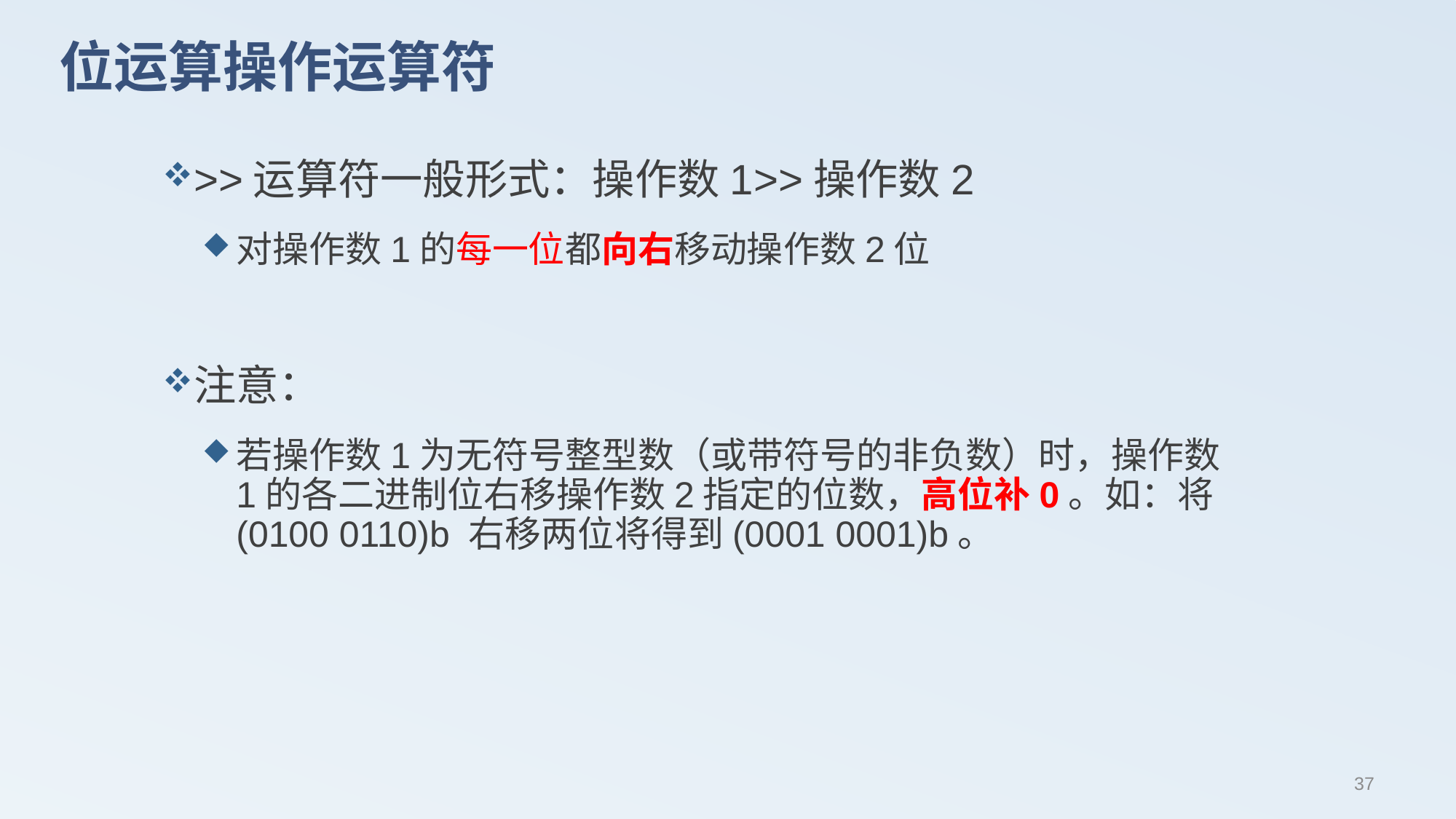

# 位运算操作运算符
>>运算符一般形式：操作数1>>操作数2
对操作数1的每一位都向右移动操作数2位

注意：
若操作数1为无符号整型数（或带符号的非负数）时，操作数1的各二进制位右移操作数2指定的位数，高位补0。如：将(0100 0110)b 右移两位将得到(0001 0001)b。